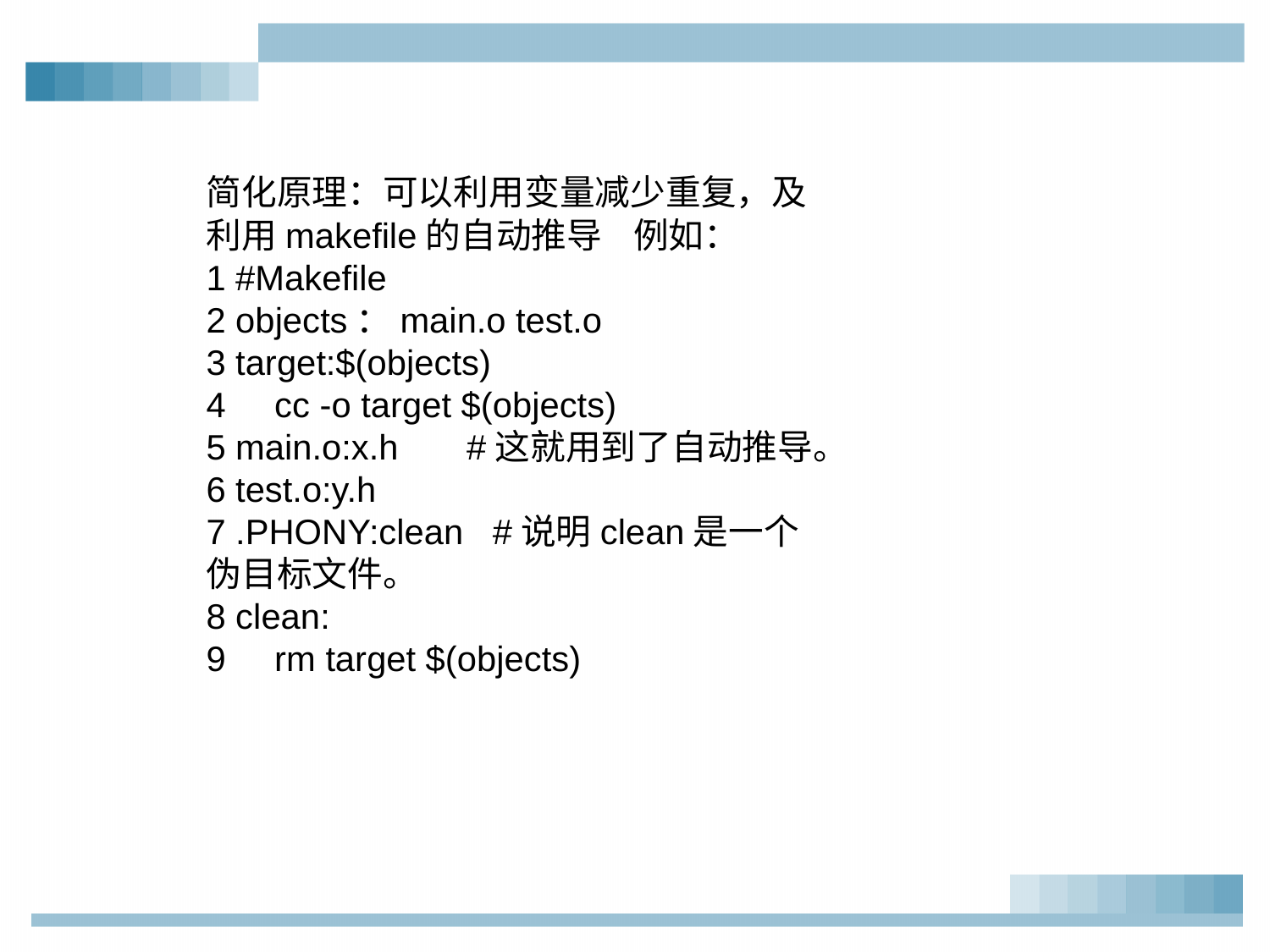

简化原理：可以利用变量减少重复，及利用makefile的自动推导    例如：
1 #Makefile
2 objects：main.o test.o
3 target:$(objects)
4     cc -o target $(objects)
5 main.o:x.h       #这就用到了自动推导。
6 test.o:y.h
7 .PHONY:clean   #说明clean是一个伪目标文件。
8 clean:
9     rm target $(objects)